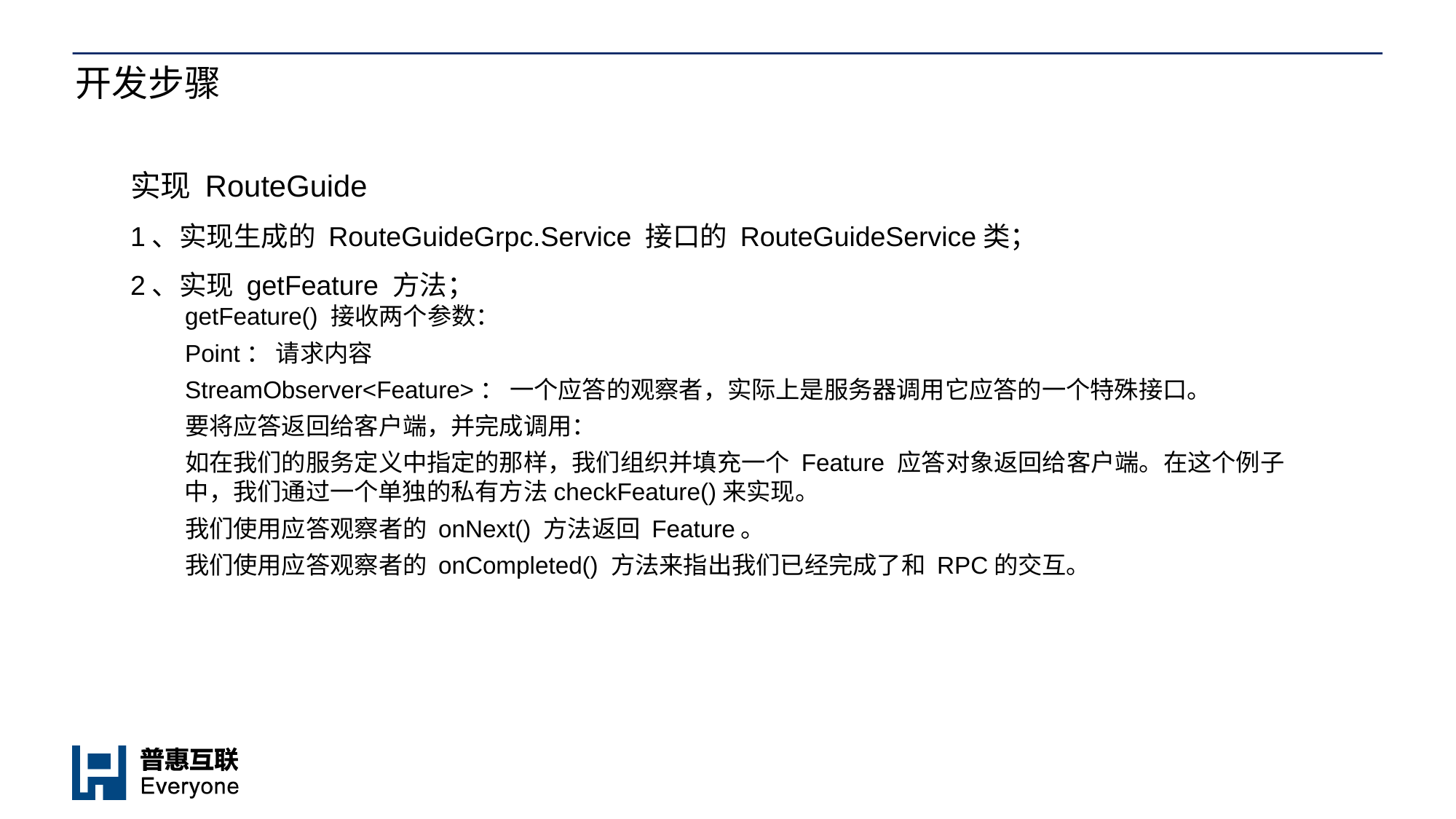

# 开发步骤
实现 RouteGuide
1、实现生成的 RouteGuideGrpc.Service 接口的 RouteGuideService类；
2、实现 getFeature 方法；
getFeature() 接收两个参数：
Point： 请求内容
StreamObserver<Feature>： 一个应答的观察者，实际上是服务器调用它应答的一个特殊接口。
要将应答返回给客户端，并完成调用：
如在我们的服务定义中指定的那样，我们组织并填充一个 Feature 应答对象返回给客户端。在这个例子中，我们通过一个单独的私有方法checkFeature()来实现。
我们使用应答观察者的 onNext() 方法返回 Feature。
我们使用应答观察者的 onCompleted() 方法来指出我们已经完成了和 RPC的交互。